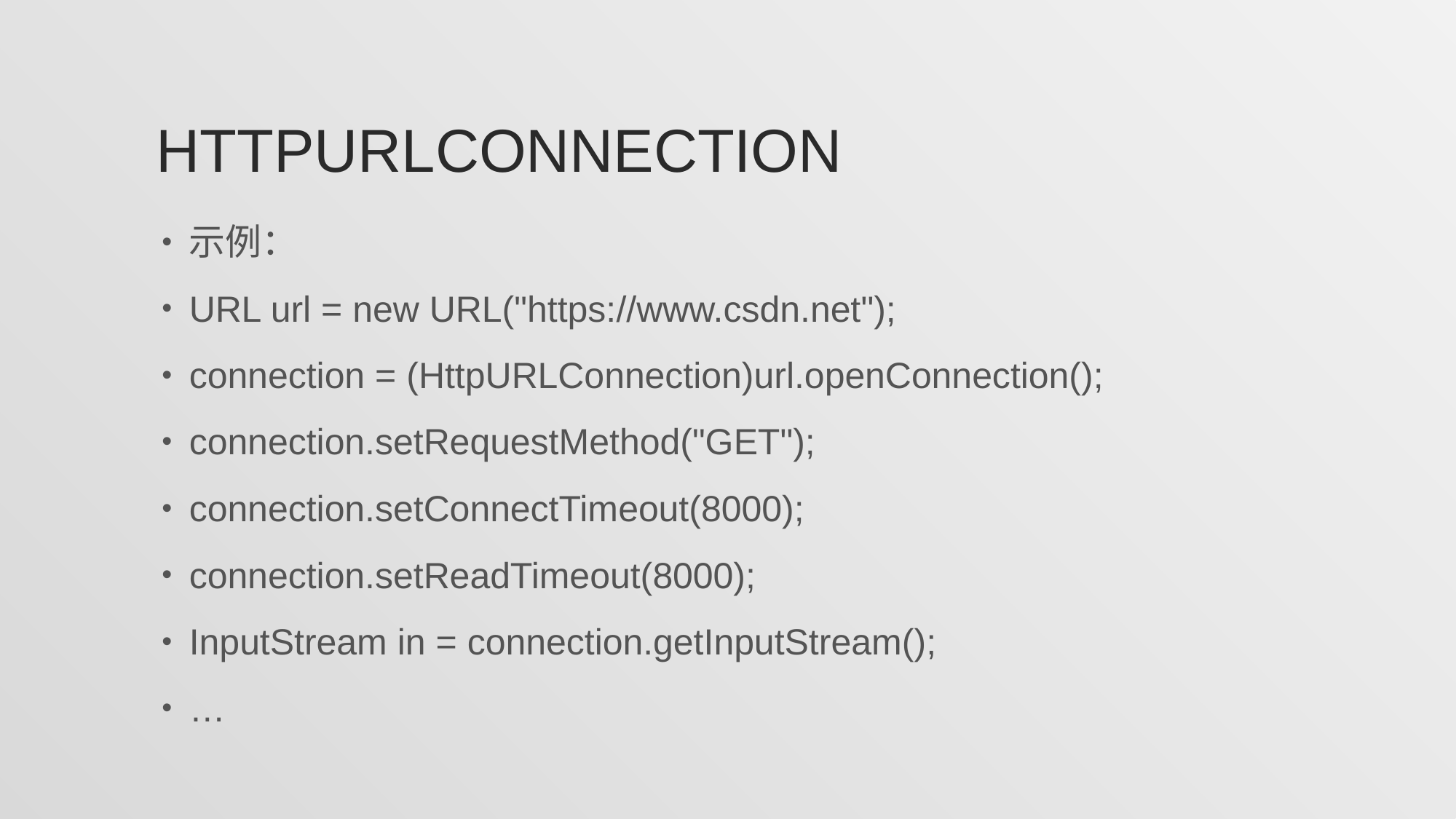

# httpURlconnecTION
示例：
URL url = new URL("https://www.csdn.net");
connection = (HttpURLConnection)url.openConnection();
connection.setRequestMethod("GET");
connection.setConnectTimeout(8000);
connection.setReadTimeout(8000);
InputStream in = connection.getInputStream();
…